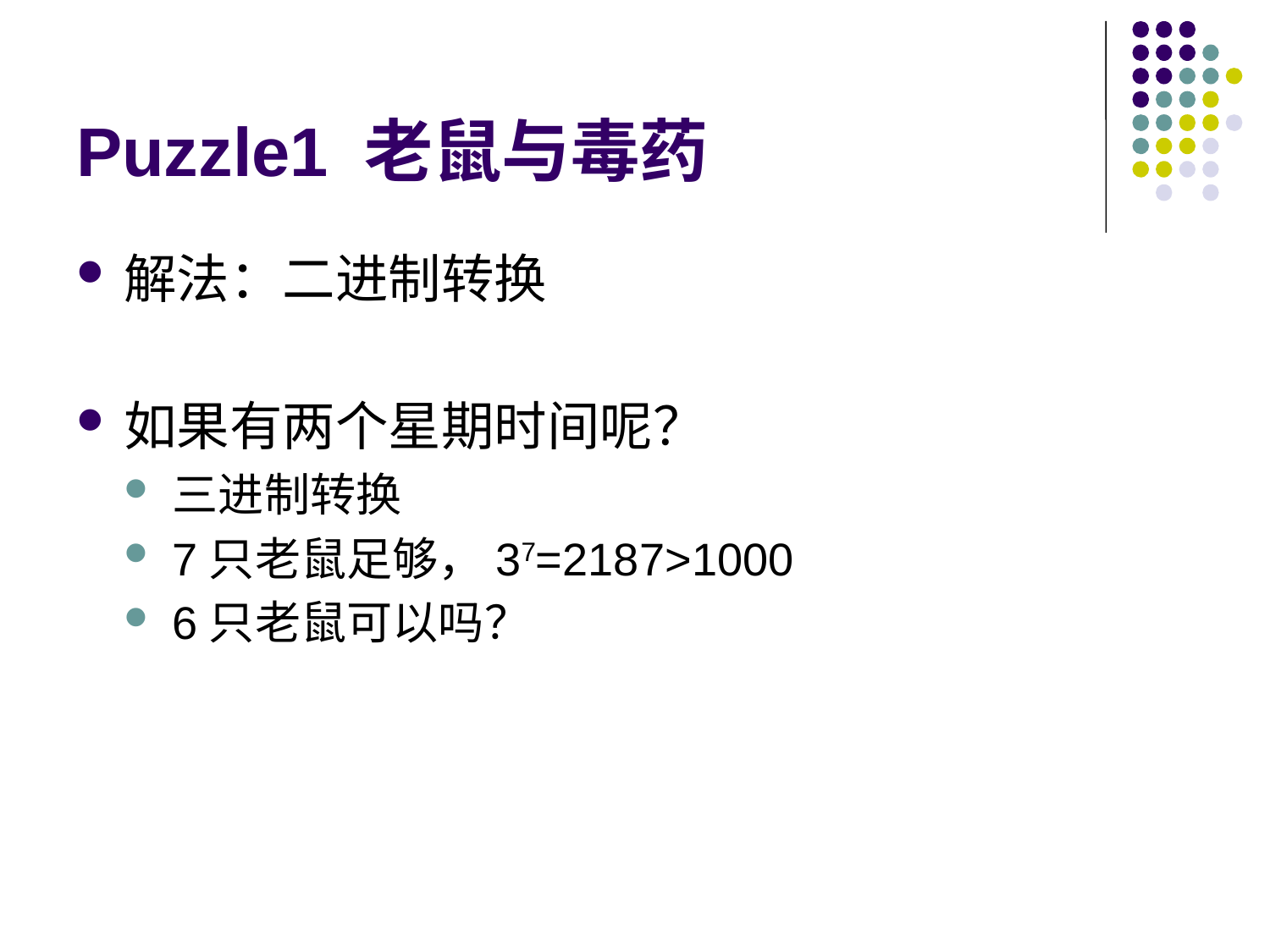

# Puzzle1 老鼠与毒药
解法：二进制转换

如果有两个星期时间呢？
三进制转换
7只老鼠足够，37=2187>1000
6只老鼠可以吗？